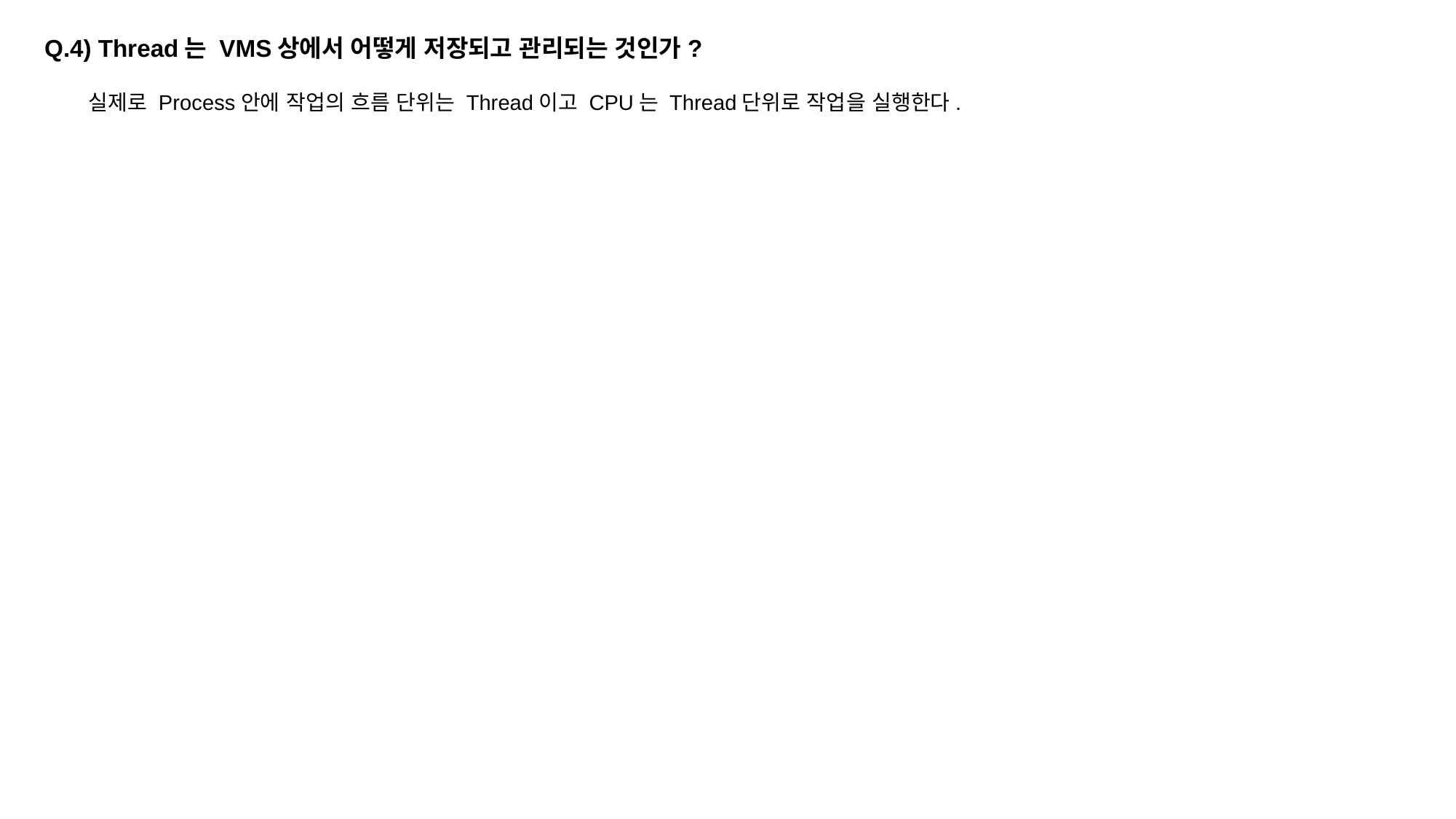

Q.4) Thread는 VMS상에서 어떻게 저장되고 관리되는 것인가?
실제로 Process안에 작업의 흐름 단위는 Thread이고 CPU는 Thread단위로 작업을 실행한다.